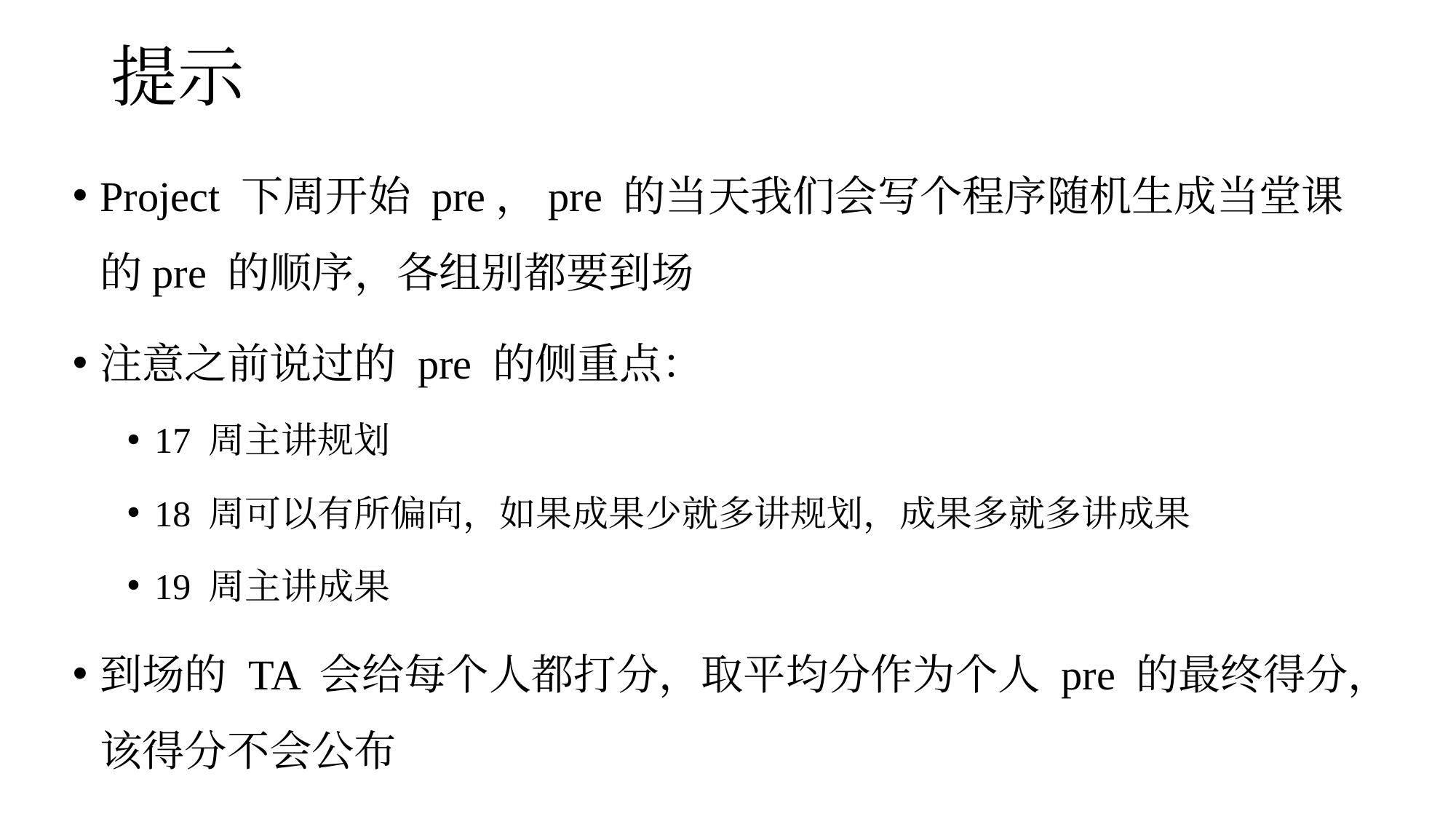

# 提示
Project 下周开始 pre，pre 的当天我们会写个程序随机生成当堂课的pre 的顺序，各组别都要到场
注意之前说过的 pre 的侧重点：
17 周主讲规划
18 周可以有所偏向，如果成果少就多讲规划，成果多就多讲成果
19 周主讲成果
到场的 TA 会给每个人都打分，取平均分作为个人 pre 的最终得分，该得分不会公布